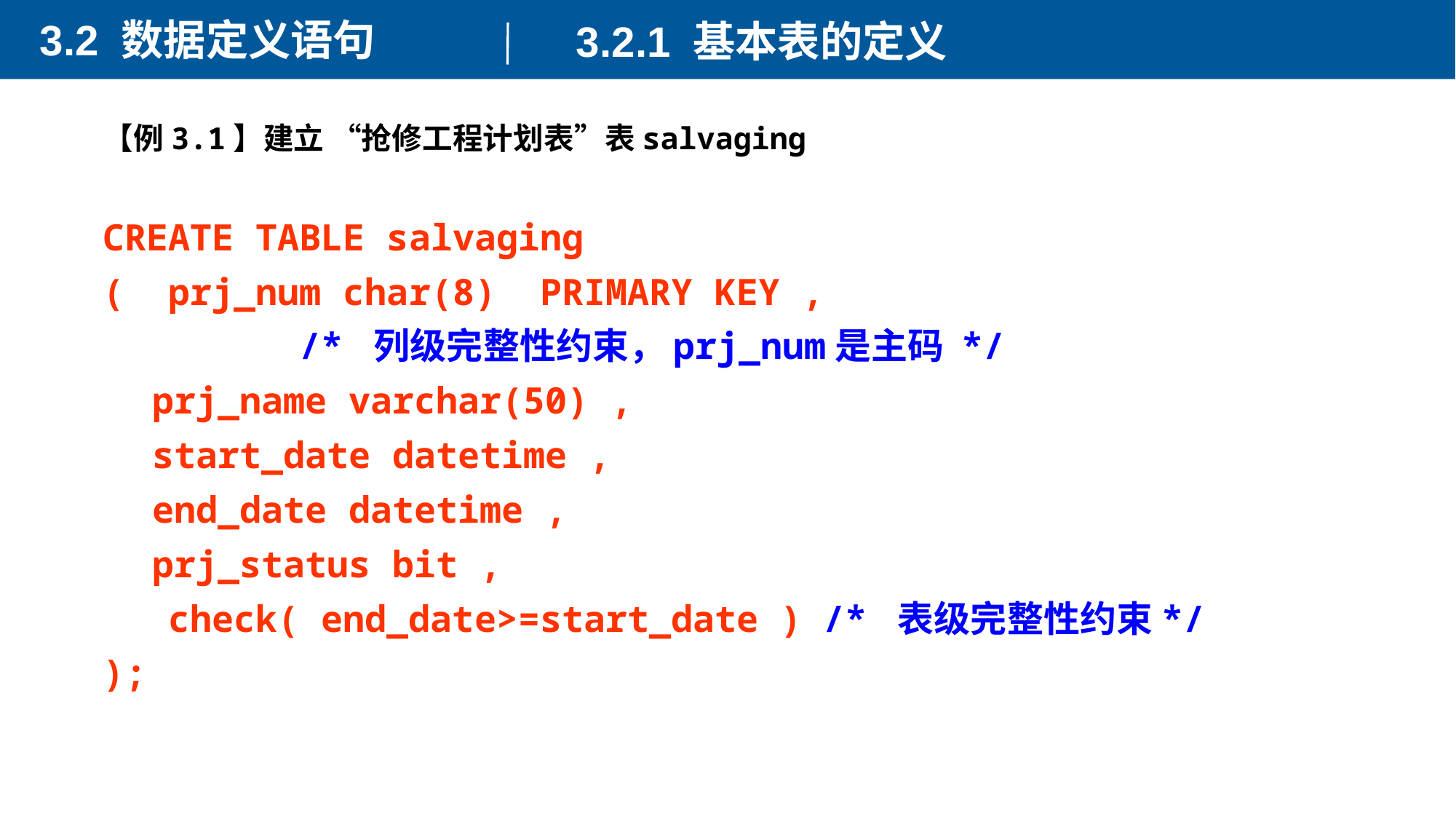

3.2 数据定义语句
3.2.1 基本表的定义
【例3.1】建立 “抢修工程计划表”表salvaging

CREATE TABLE salvaging
(  prj_num char(8)  PRIMARY KEY ,
         /* 列级完整性约束，prj_num是主码 */
	 prj_name varchar(50) ,
	 start_date datetime ,
	 end_date datetime ,
	 prj_status bit ,
   check( end_date>=start_date ) /* 表级完整性约束*/
);